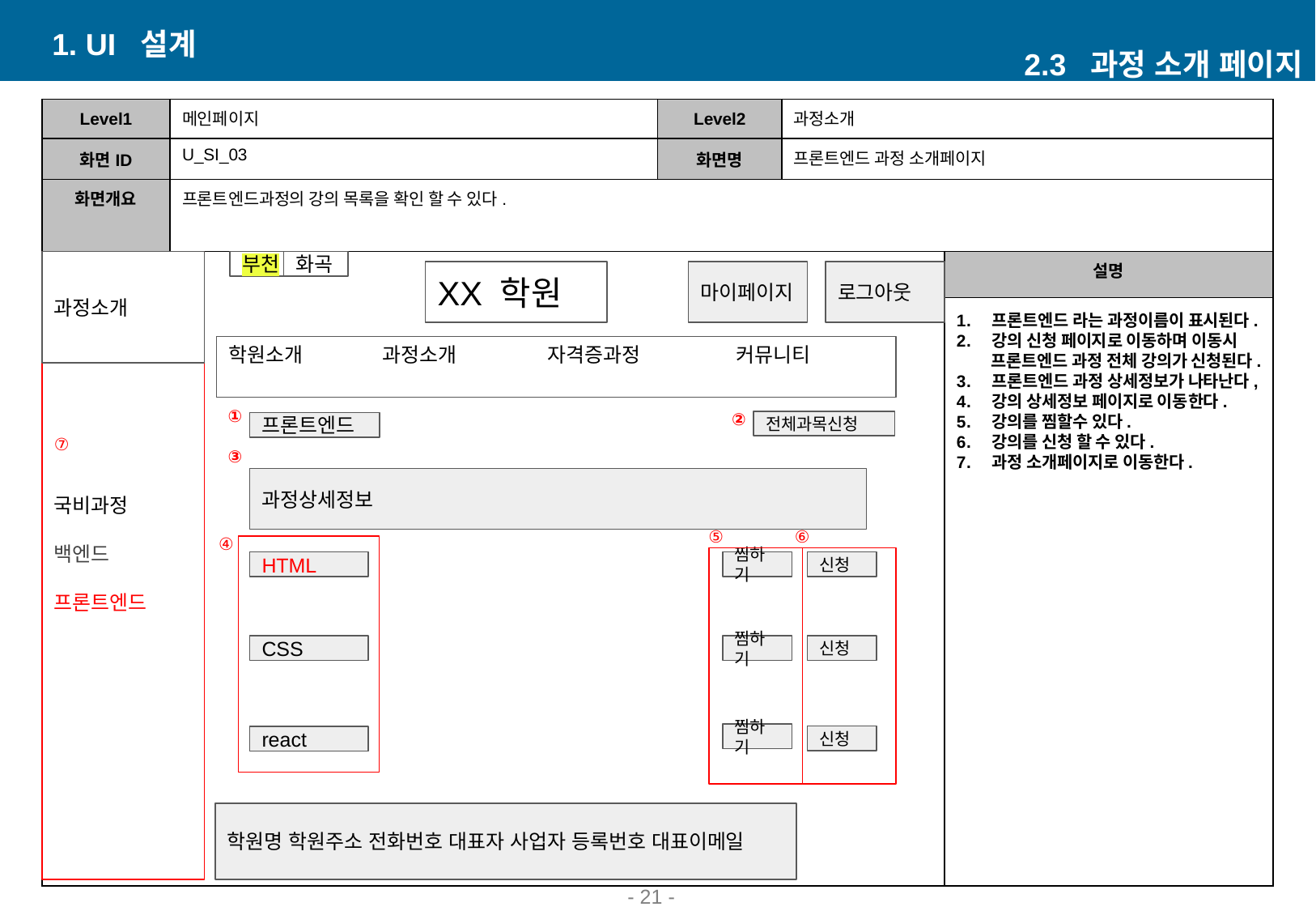

1. UI  설계
2.3  과정 소개 페이지
| Level1 | 메인페이지 | Level2 | 과정소개 |  |
| --- | --- | --- | --- | --- |
| 화면ID | U\_SI\_03 | 화면명 | 프론트엔드 과정 소개페이지 |  |
| 화면개요 | 프론트엔드과정의 강의 목록을 확인 할 수 있다. |  |  |  |
|  |  |  |  | 설명 |
|  |  |  |  |  |
국비과정

백엔드

프론트엔드

과정소개
부천
화곡
XX 학원
마이페이지
로그아웃
프론트엔드 라는 과정이름이 표시된다.
강의 신청 페이지로 이동하며 이동시
        프론트엔드 과정 전체 강의가 신청된다.
프론트엔드 과정 상세정보가 나타난다,
강의 상세정보 페이지로 이동한다.
강의를 찜할수 있다.
강의를 신청 할 수 있다.
과정 소개페이지로 이동한다.
학원소개              과정소개                온라인상담                 커뮤니티
학원소개              과정소개                자격증과정                 커뮤니티
①
②
전체과목신청
프론트엔드
⑦
③
과정상세정보
⑥
⑤
④

HTML
찜하기
신청
CSS
신청
찜하기
찜하기
신청
react
학원명 학원주소 전화번호 대표자 사업자 등록번호 대표이메일
- 21 -